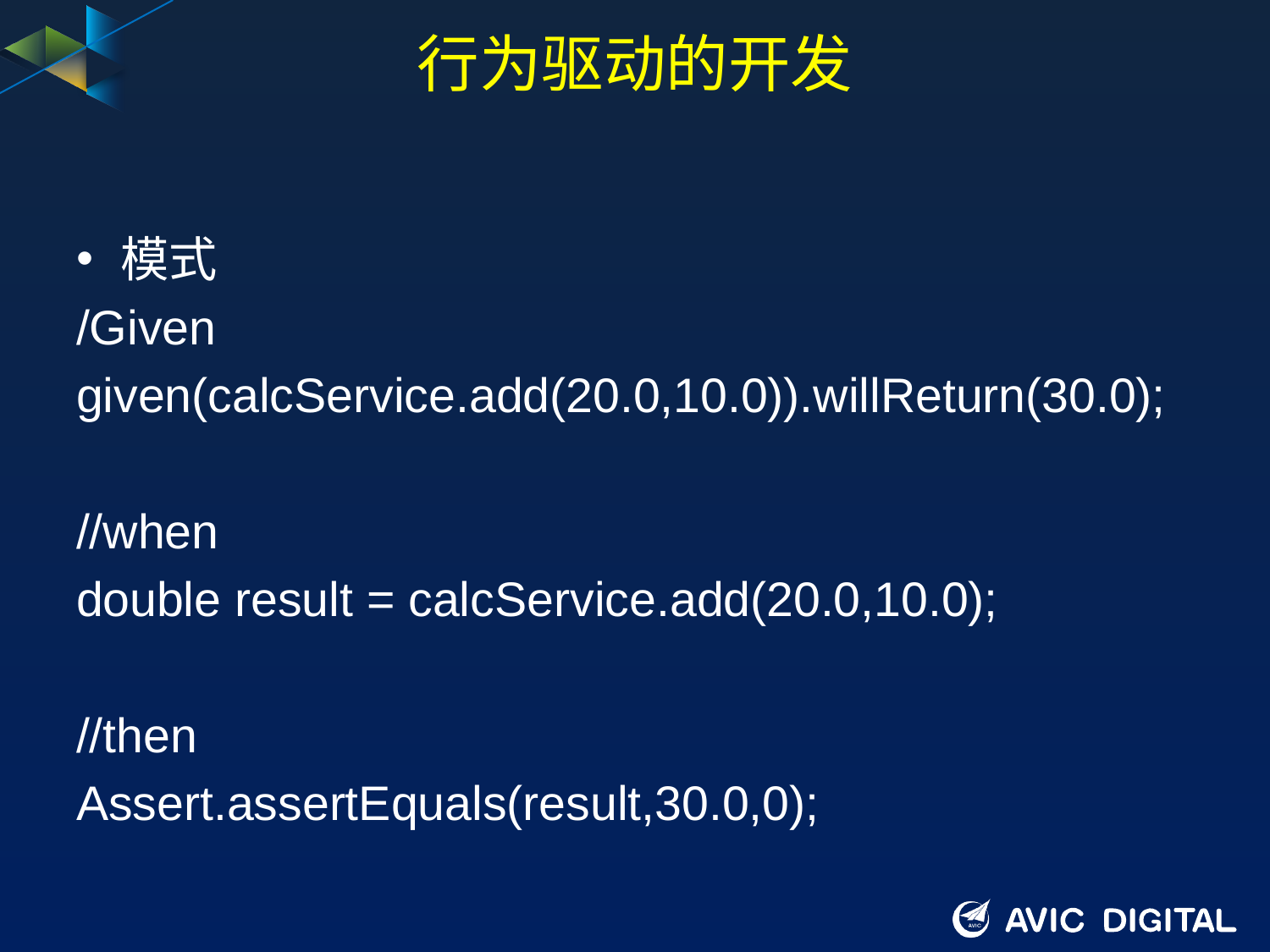

# 行为驱动的开发
模式
/Given
given(calcService.add(20.0,10.0)).willReturn(30.0);

//when
double result = calcService.add(20.0,10.0);

//then
Assert.assertEquals(result,30.0,0);